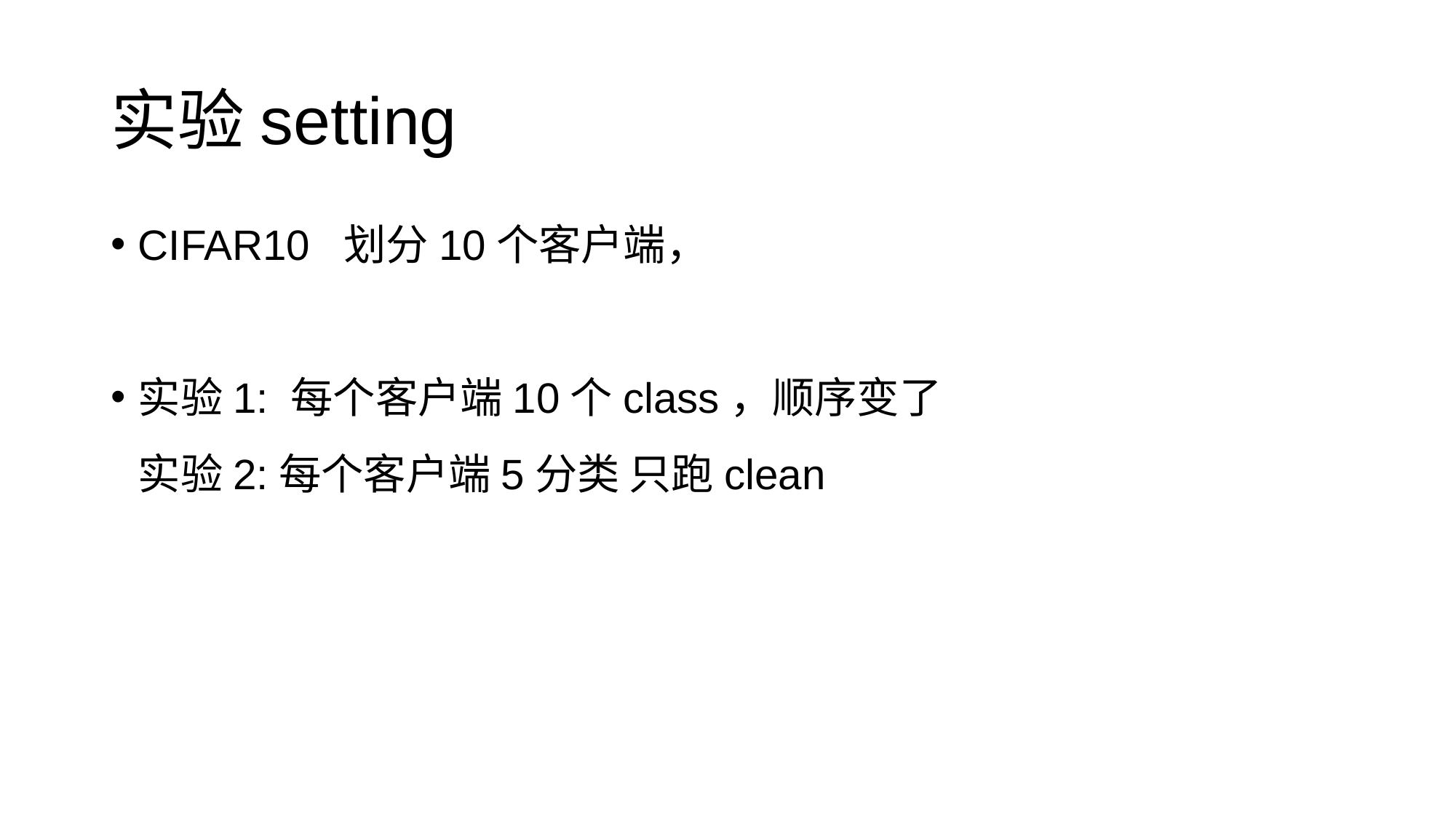

# 实验setting
CIFAR10  划分10个客户端，

实验1: 每个客户端10个class，顺序变了
实验2:每个客户端5分类 只跑clean